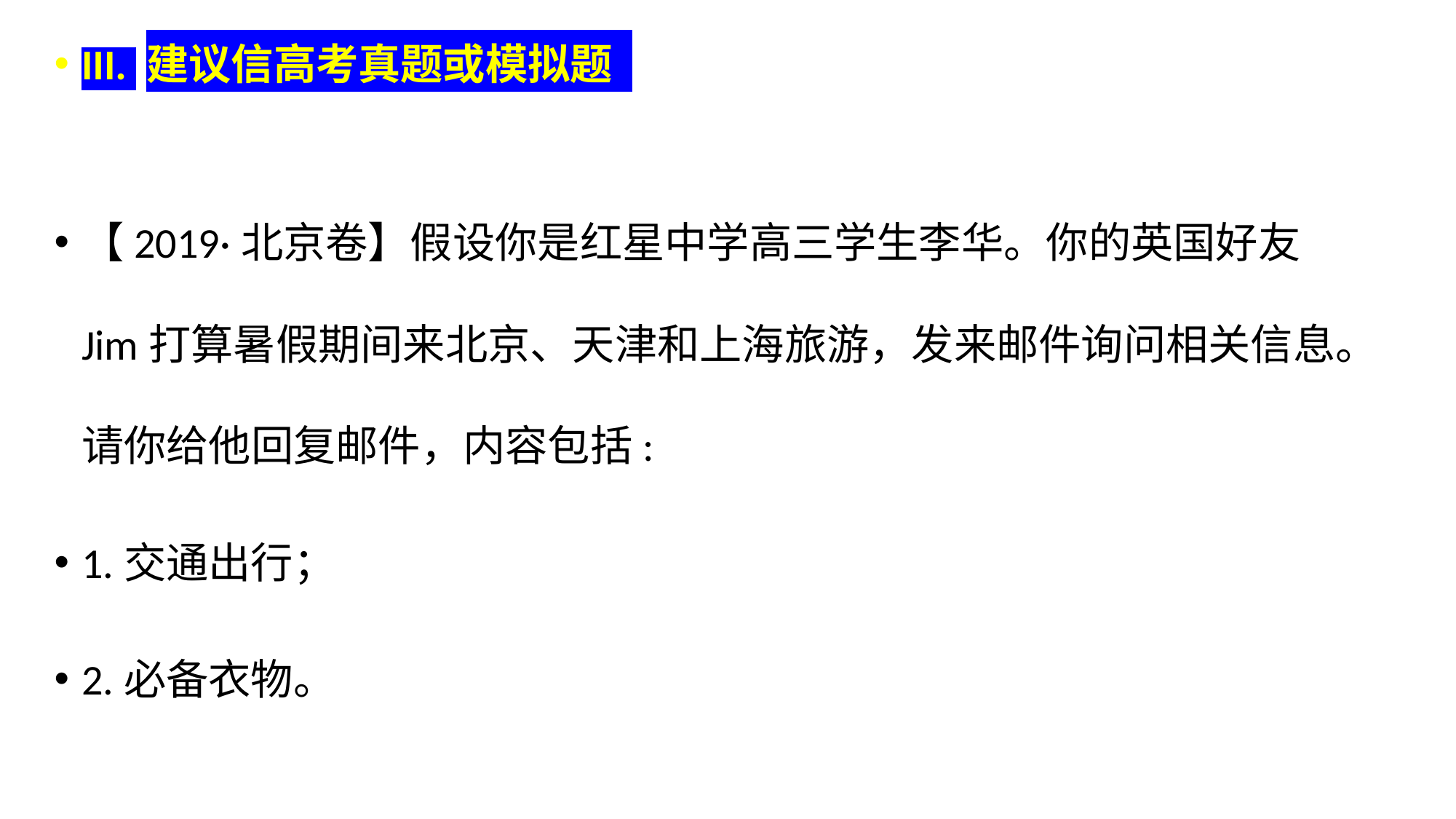

III. 建议信高考真题或模拟题

【2019·北京卷】假设你是红星中学高三学生李华。你的英国好友Jim打算暑假期间来北京、天津和上海旅游，发来邮件询问相关信息。请你给他回复邮件，内容包括:
1.交通出行；
2.必备衣物。